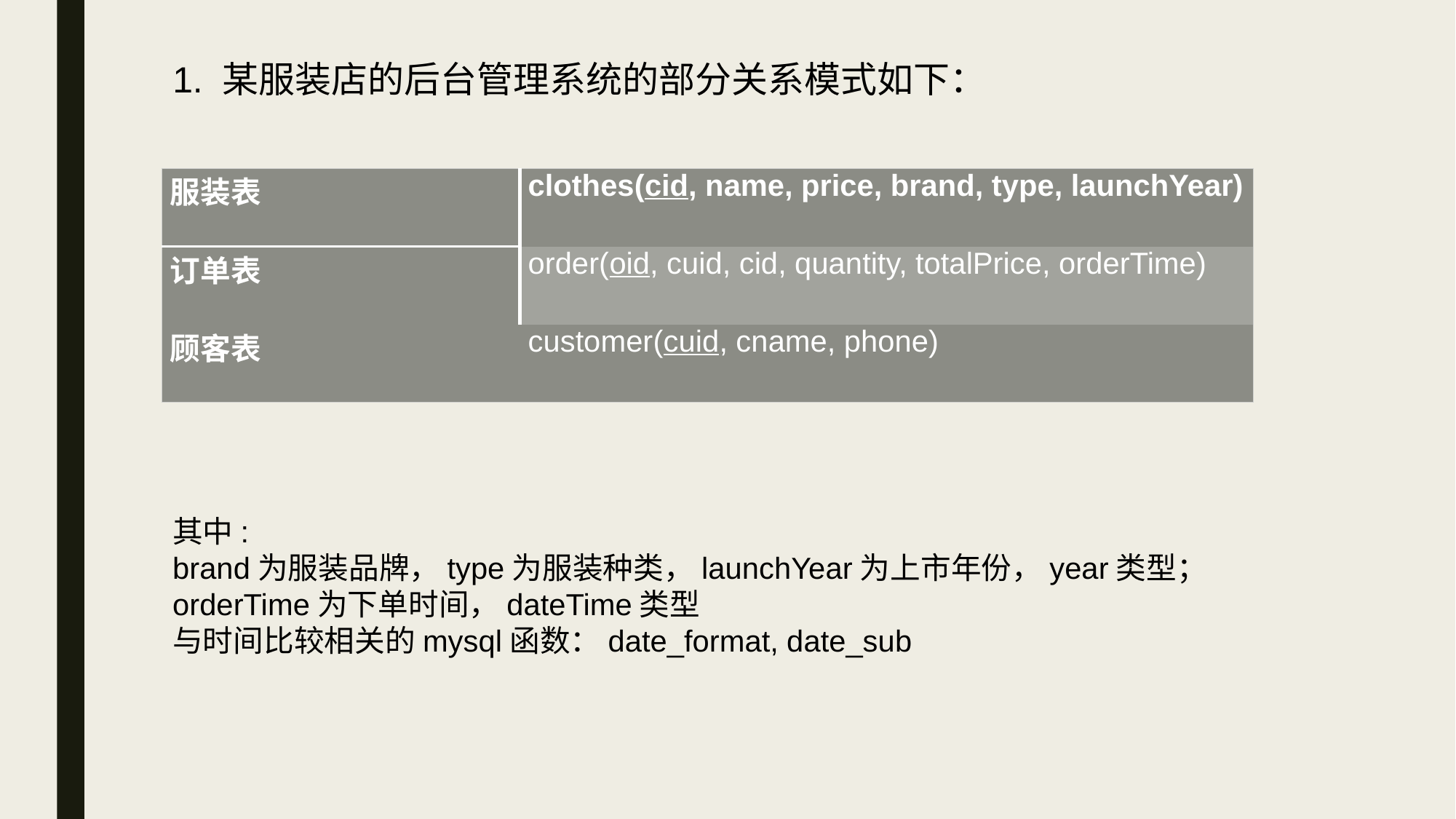

# 1. 某服装店的后台管理系统的部分关系模式如下：
| 服装表 | clothes(cid, name, price, brand, type, launchYear) |
| --- | --- |
| 订单表 | order(oid, cuid, cid, quantity, totalPrice, orderTime) |
| 顾客表 | customer(cuid, cname, phone) |
其中:
brand为服装品牌，type为服装种类，launchYear为上市年份，year类型；
orderTime为下单时间，dateTime类型
与时间比较相关的mysql函数：date_format, date_sub